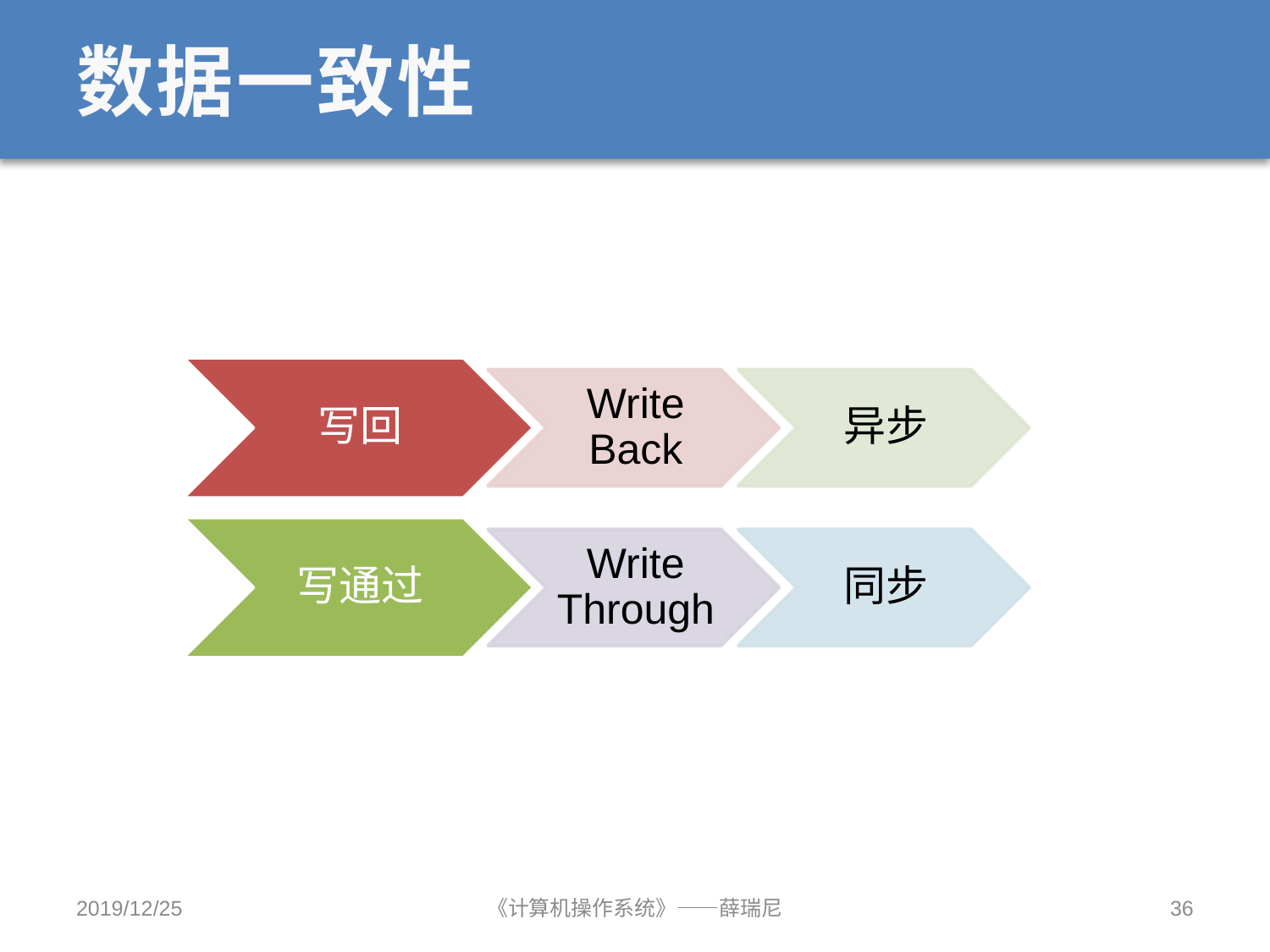

# 数据一致性
写回
Write Back
异步
写通过
Write Through
同步
2019/12/25
《计算机操作系统》——薛瑞尼
36